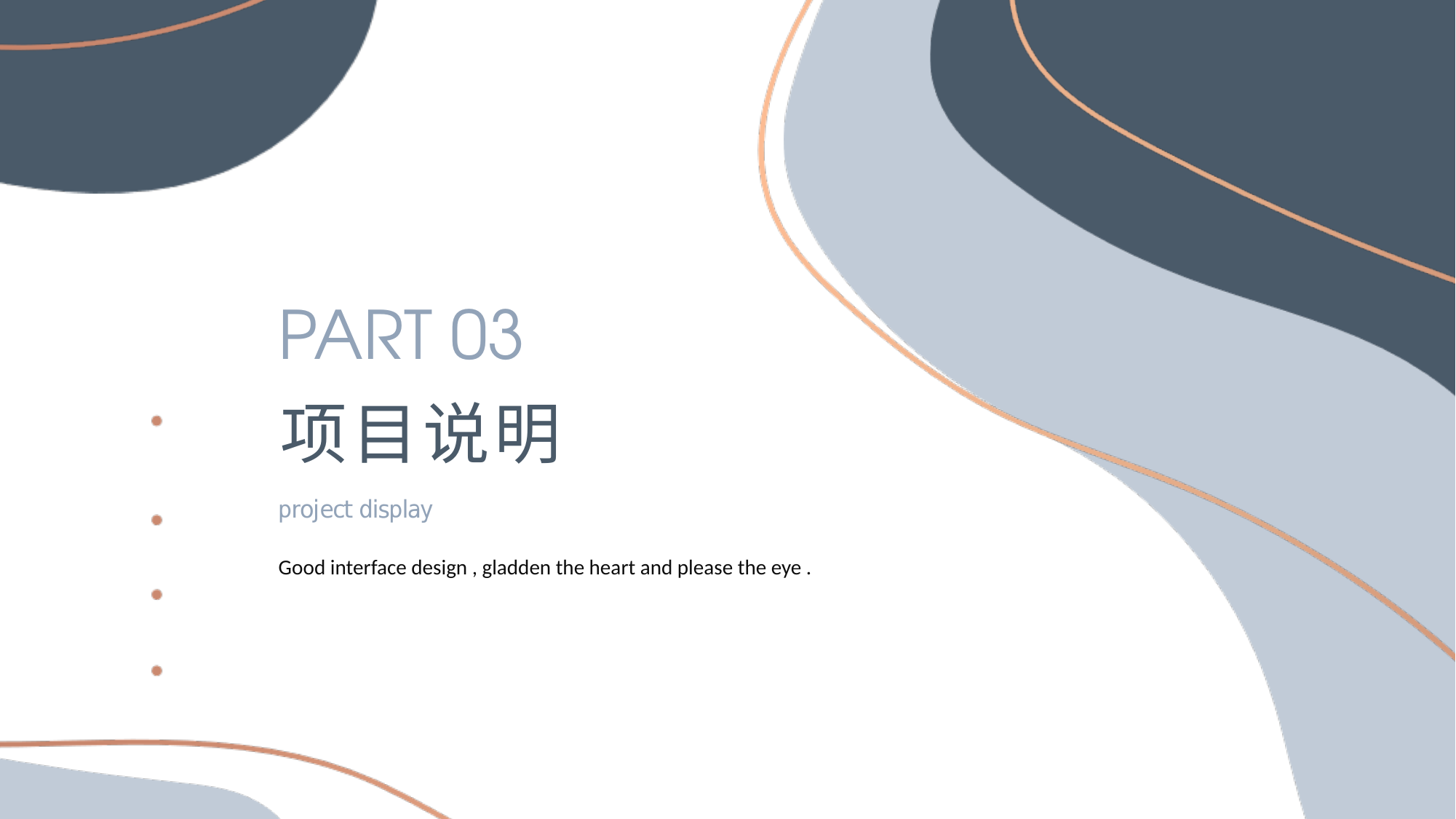

PART 03
项目说明
project display
Good interface design , gladden the heart and please the eye .